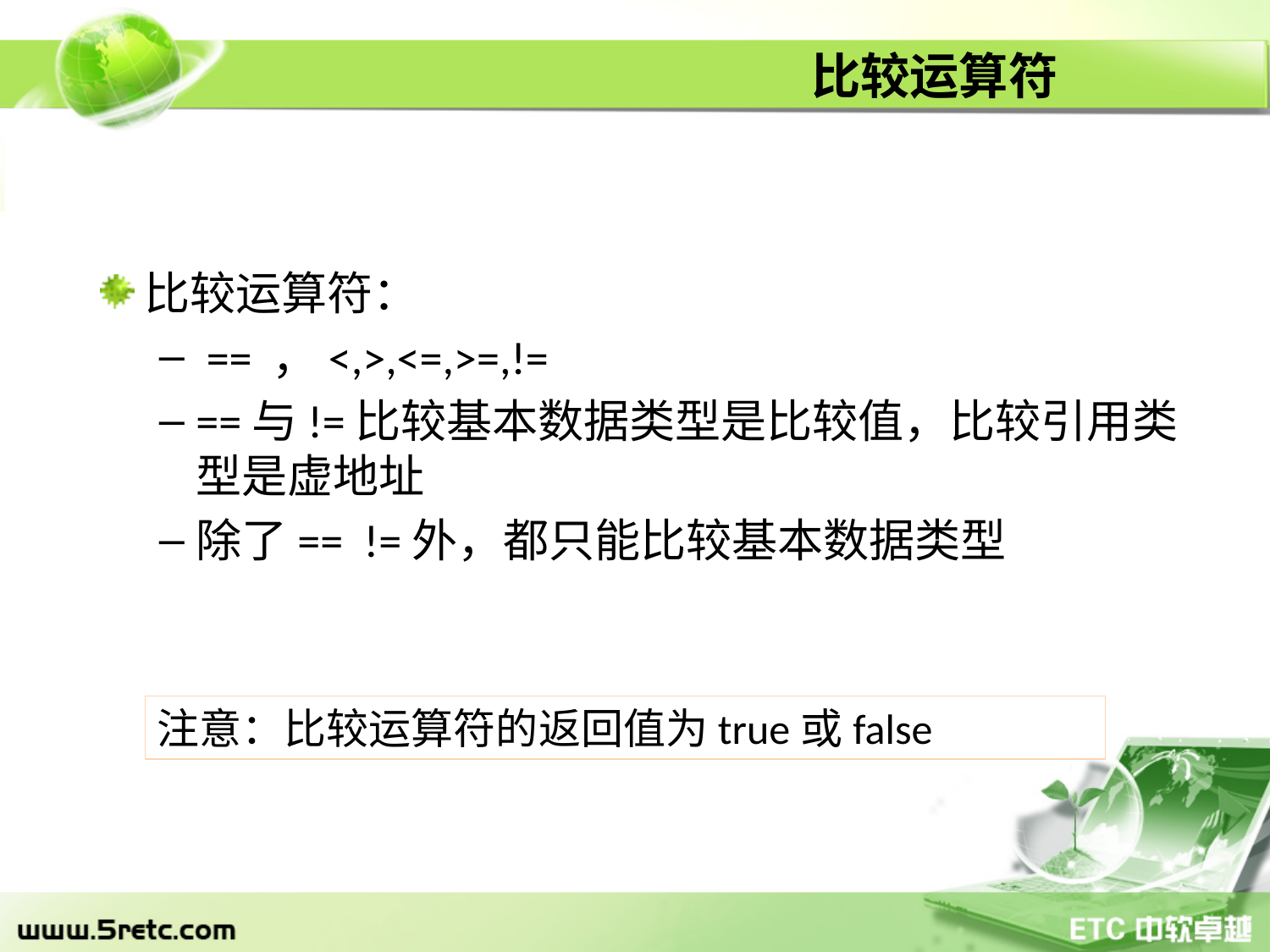

# 比较运算符
比较运算符：
 == ，<,>,<=,>=,!=
==与!=比较基本数据类型是比较值，比较引用类型是虚地址
除了==  !=外，都只能比较基本数据类型
注意：比较运算符的返回值为true或false